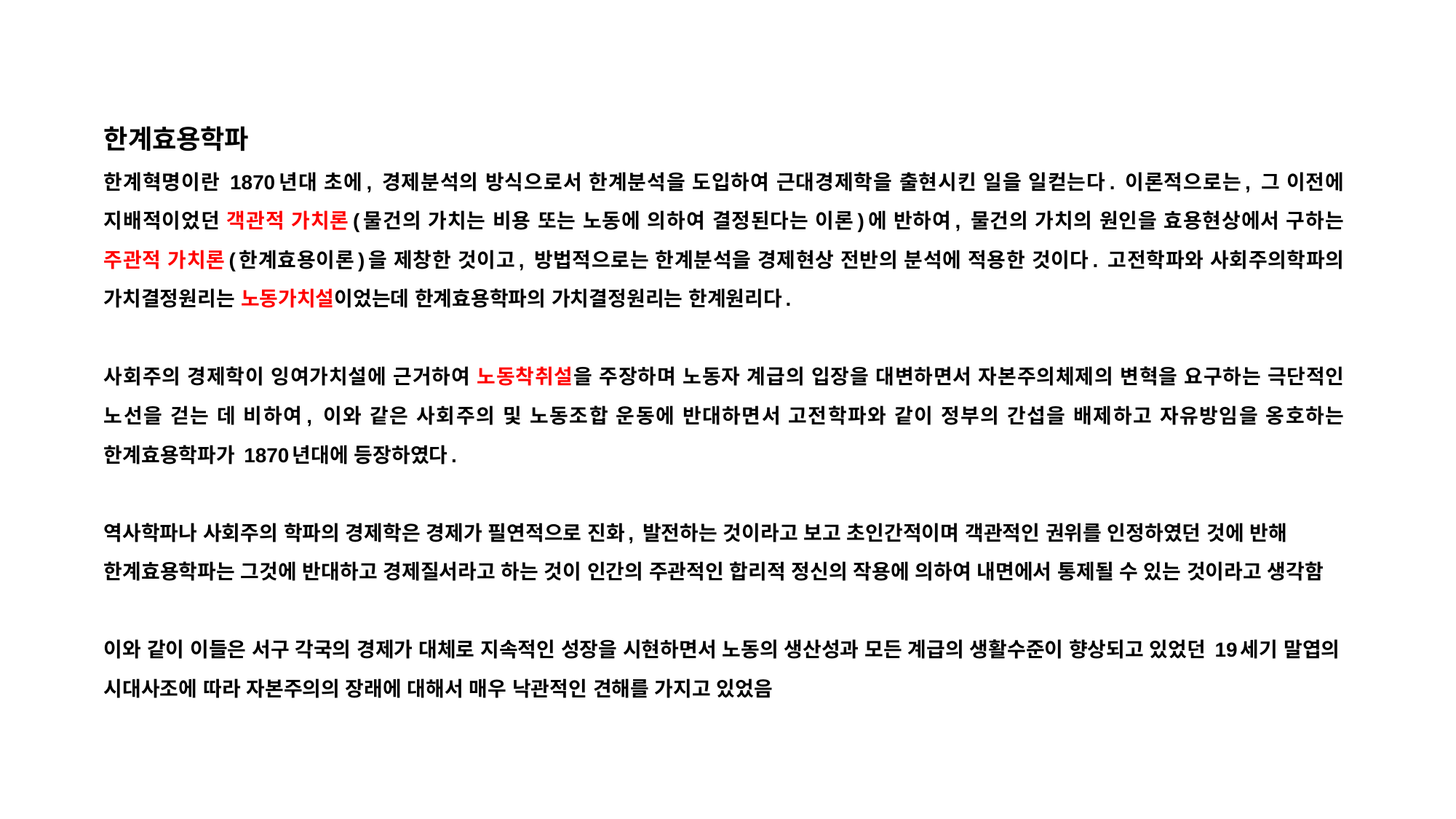

한계효용학파
한계혁명이란 1870년대 초에, 경제분석의 방식으로서 한계분석을 도입하여 근대경제학을 출현시킨 일을 일컫는다. 이론적으로는, 그 이전에 지배적이었던 객관적 가치론(물건의 가치는 비용 또는 노동에 의하여 결정된다는 이론)에 반하여, 물건의 가치의 원인을 효용현상에서 구하는 주관적 가치론(한계효용이론)을 제창한 것이고, 방법적으로는 한계분석을 경제현상 전반의 분석에 적용한 것이다. 고전학파와 사회주의학파의 가치결정원리는 노동가치설이었는데 한계효용학파의 가치결정원리는 한계원리다.

사회주의 경제학이 잉여가치설에 근거하여 노동착취설을 주장하며 노동자 계급의 입장을 대변하면서 자본주의체제의 변혁을 요구하는 극단적인 노선을 걷는 데 비하여, 이와 같은 사회주의 및 노동조합 운동에 반대하면서 고전학파와 같이 정부의 간섭을 배제하고 자유방임을 옹호하는 한계효용학파가 1870년대에 등장하였다.
역사학파나 사회주의 학파의 경제학은 경제가 필연적으로 진화, 발전하는 것이라고 보고 초인간적이며 객관적인 권위를 인정하였던 것에 반해 한계효용학파는 그것에 반대하고 경제질서라고 하는 것이 인간의 주관적인 합리적 정신의 작용에 의하여 내면에서 통제될 수 있는 것이라고 생각함
이와 같이 이들은 서구 각국의 경제가 대체로 지속적인 성장을 시현하면서 노동의 생산성과 모든 계급의 생활수준이 향상되고 있었던 19세기 말엽의 시대사조에 따라 자본주의의 장래에 대해서 매우 낙관적인 견해를 가지고 있었음